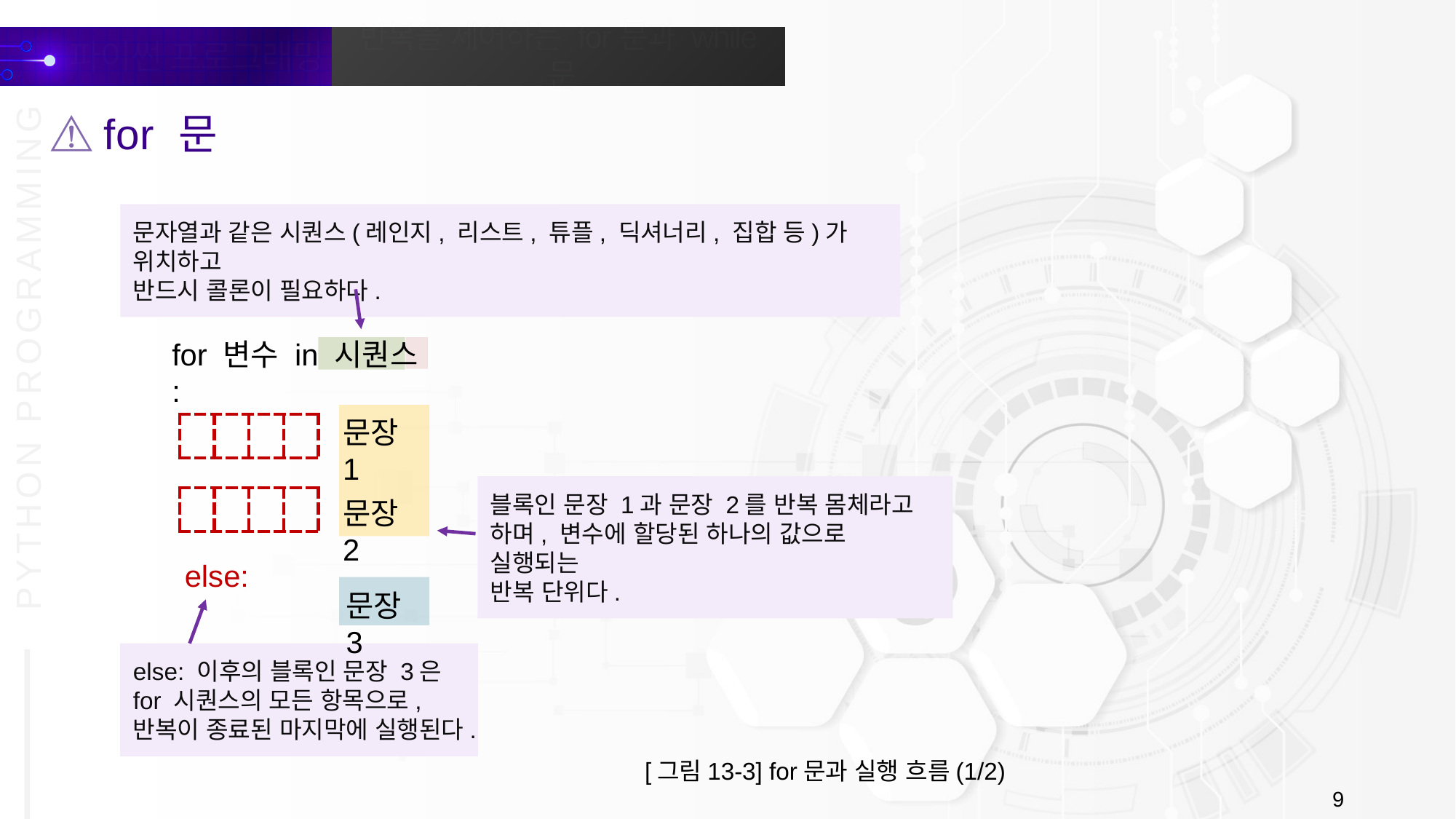

for 문
문자열과 같은 시퀀스(레인지, 리스트, 튜플, 딕셔너리, 집합 등)가 위치하고
반드시 콜론이 필요하다.
for 변수 in 시퀀스 :

문장 1
|  |  |  |  |
| --- | --- | --- | --- |
블록인 문장 1과 문장 2를 반복 몸체라고 하며, 변수에 할당된 하나의 값으로 실행되는
반복 단위다.
|  |  |  |  |
| --- | --- | --- | --- |
문장 2
else:

문장 3
else: 이후의 블록인 문장 3은
for 시퀀스의 모든 항목으로,
반복이 종료된 마지막에 실행된다.
[그림13-3] for문과 실행 흐름(1/2)
9